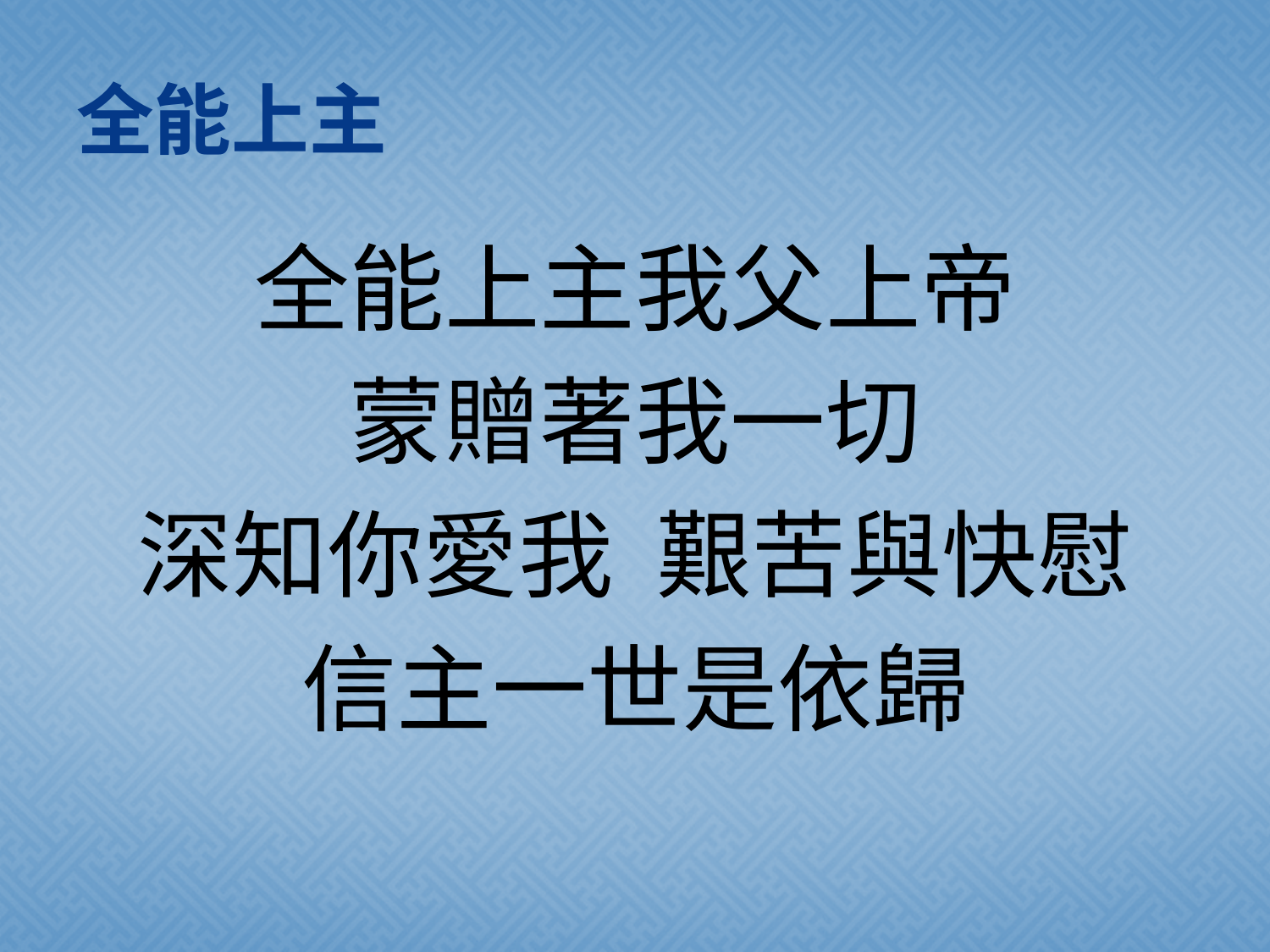

# 全能上主
全能上主我父上帝
蒙贈著我一切
深知你愛我  艱苦與快慰
信主一世是依歸